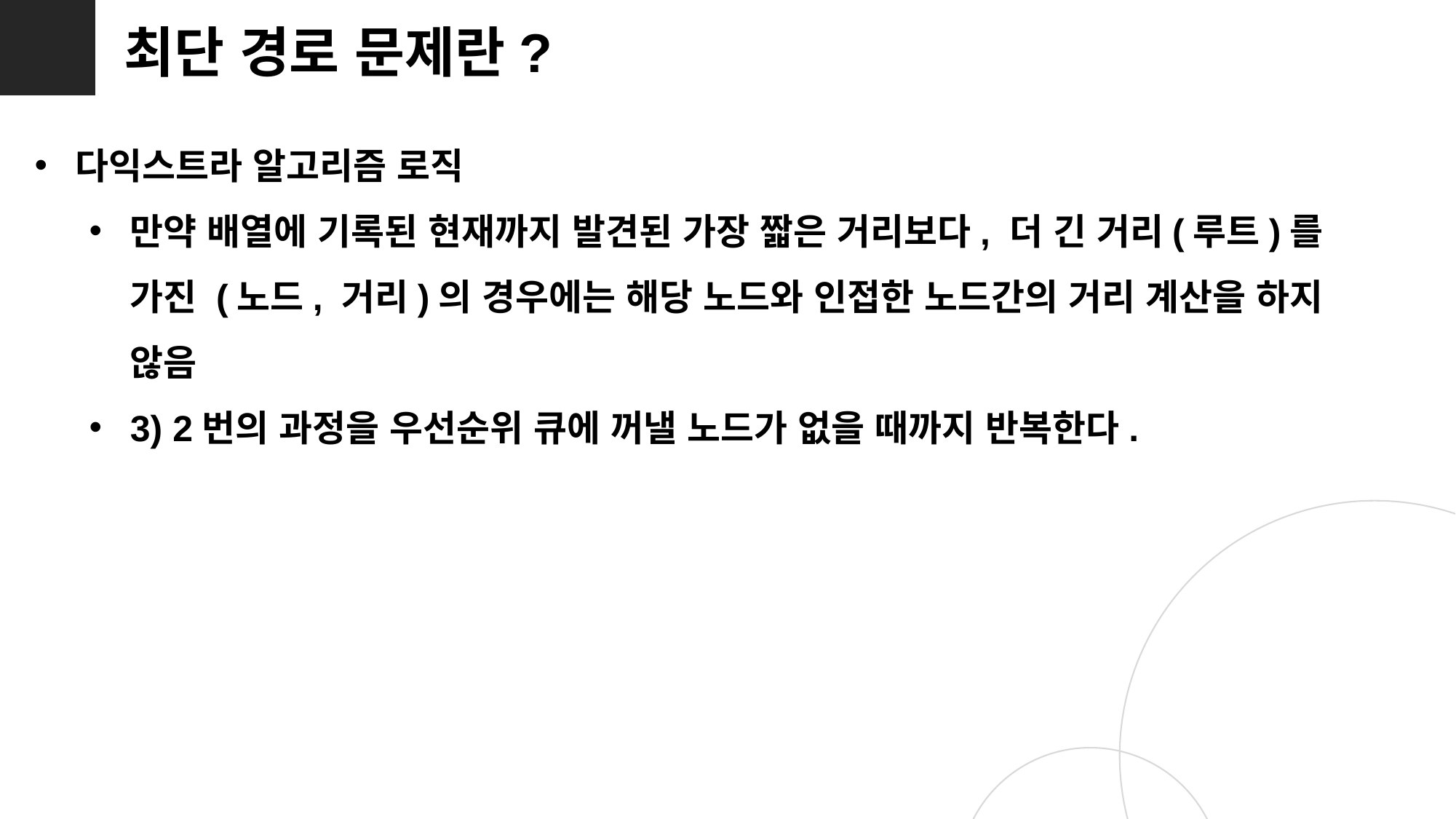

최단 경로 문제란?
다익스트라 알고리즘 로직
만약 배열에 기록된 현재까지 발견된 가장 짧은 거리보다, 더 긴 거리(루트)를 가진 (노드, 거리)의 경우에는 해당 노드와 인접한 노드간의 거리 계산을 하지 않음
3) 2번의 과정을 우선순위 큐에 꺼낼 노드가 없을 때까지 반복한다.